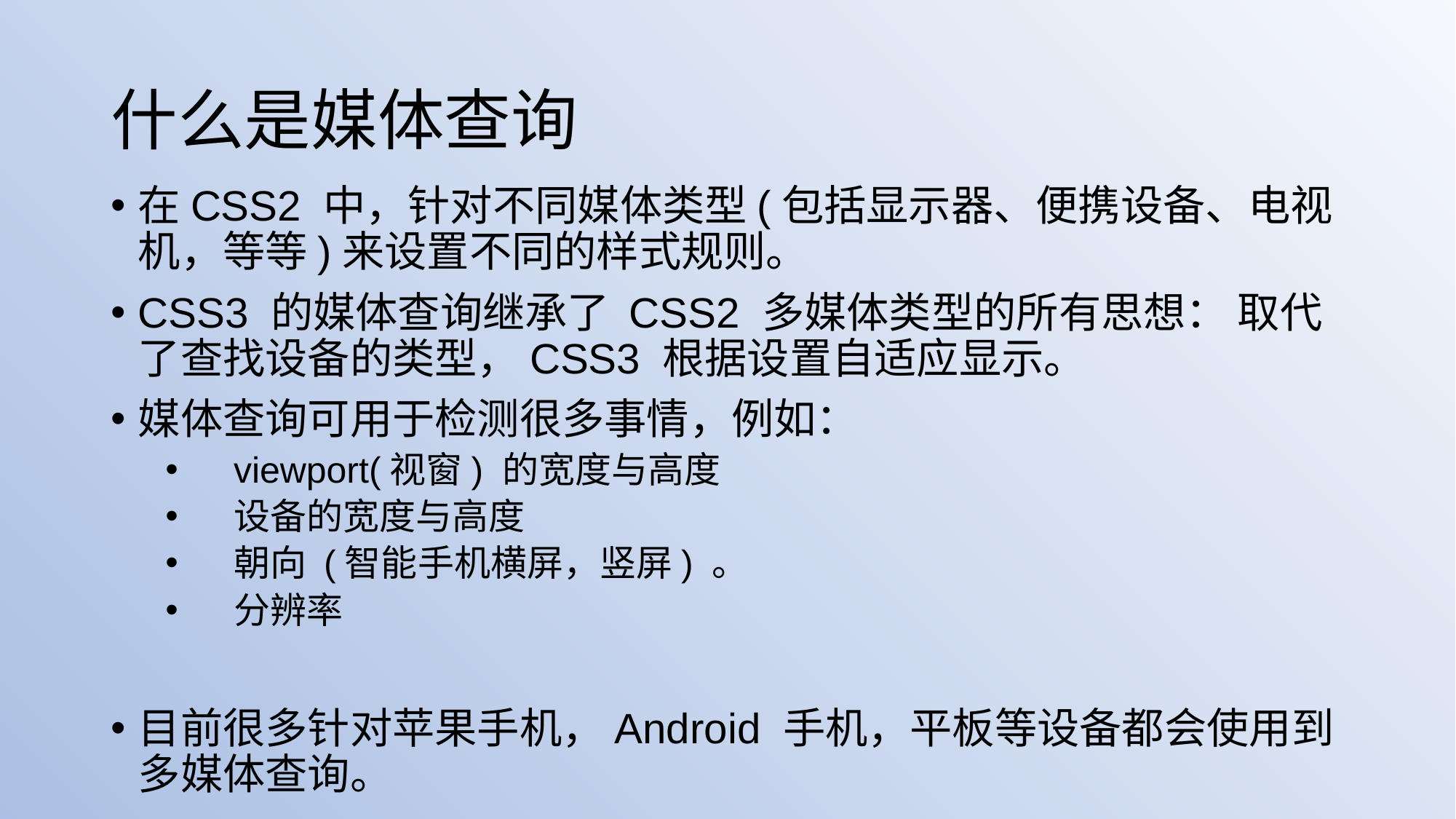

# 什么是媒体查询
在CSS2 中，针对不同媒体类型(包括显示器、便携设备、电视机，等等)来设置不同的样式规则。
CSS3 的媒体查询继承了 CSS2 多媒体类型的所有思想： 取代了查找设备的类型，CSS3 根据设置自适应显示。
媒体查询可用于检测很多事情，例如：
    viewport(视窗) 的宽度与高度
    设备的宽度与高度
    朝向 (智能手机横屏，竖屏) 。
    分辨率

目前很多针对苹果手机，Android 手机，平板等设备都会使用到多媒体查询。